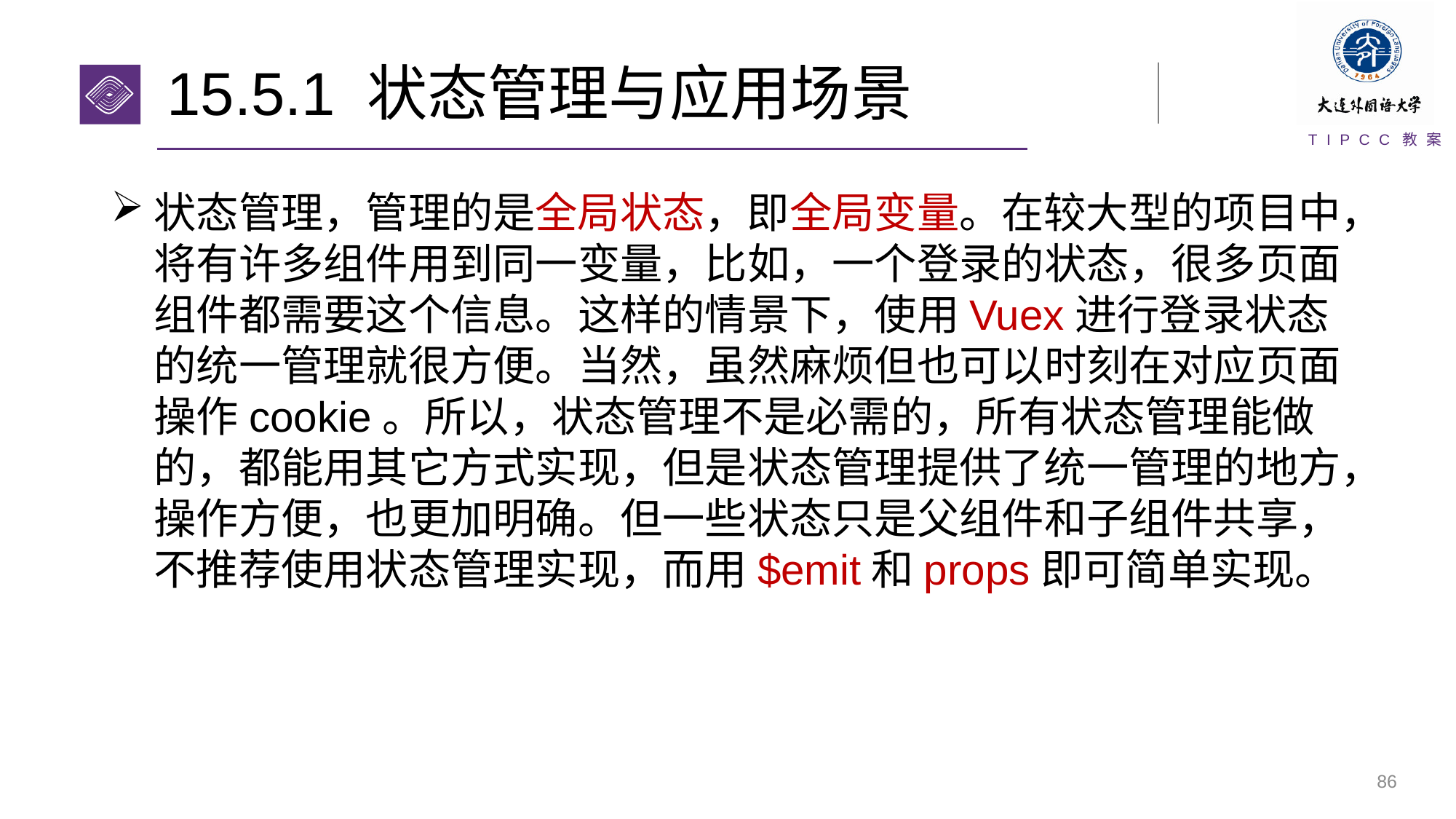

# 15.5.1 状态管理与应用场景
状态管理，管理的是全局状态，即全局变量。在较大型的项目中，将有许多组件用到同一变量，比如，一个登录的状态，很多页面组件都需要这个信息。这样的情景下，使用Vuex进行登录状态的统一管理就很方便。当然，虽然麻烦但也可以时刻在对应页面操作cookie。所以，状态管理不是必需的，所有状态管理能做的，都能用其它方式实现，但是状态管理提供了统一管理的地方，操作方便，也更加明确。但一些状态只是父组件和子组件共享，不推荐使用状态管理实现，而用$emit和props即可简单实现。
86